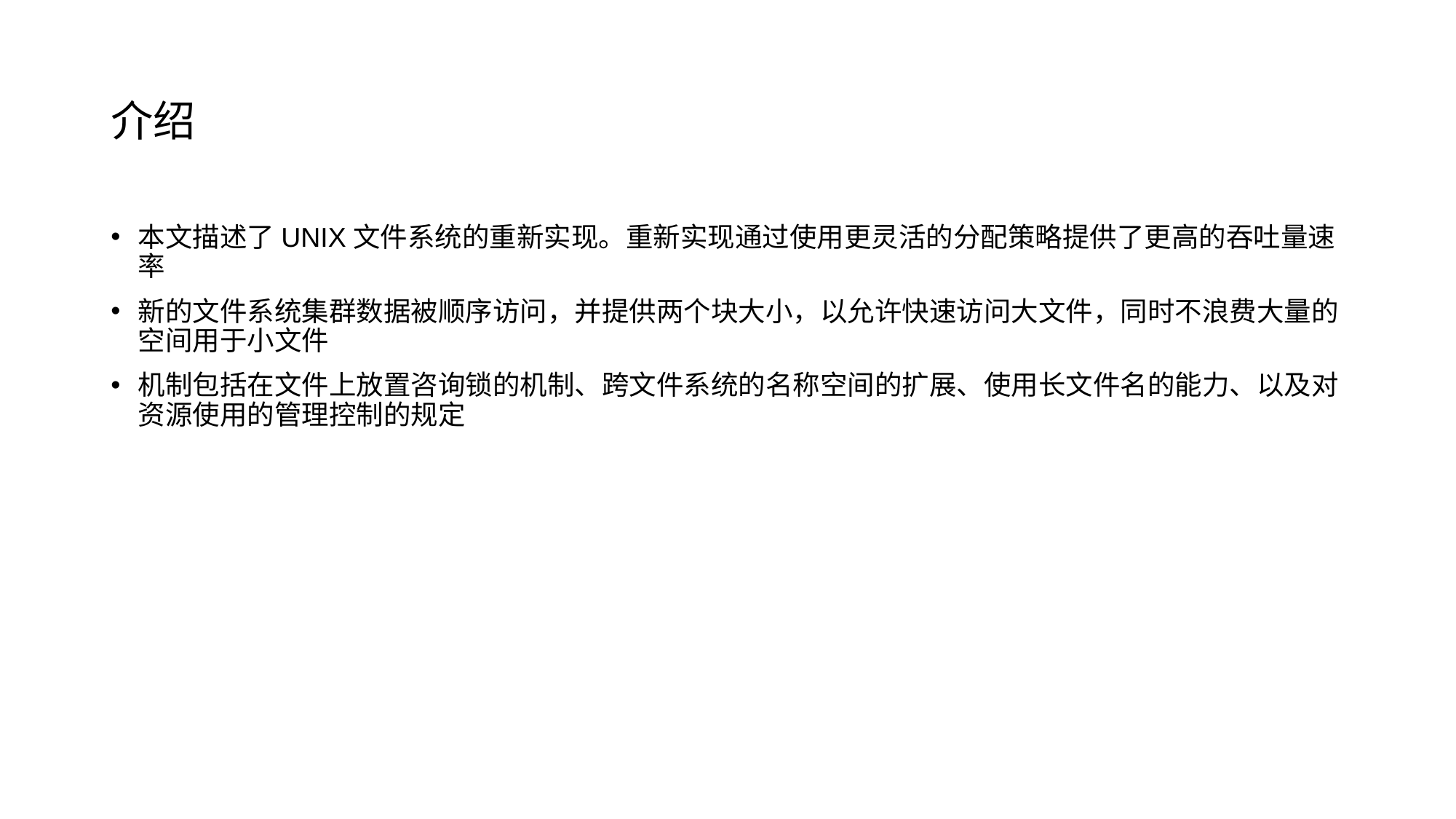

# 介绍
本文描述了UNIX文件系统的重新实现。重新实现通过使用更灵活的分配策略提供了更高的吞吐量速率
新的文件系统集群数据被顺序访问，并提供两个块大小，以允许快速访问大文件，同时不浪费大量的空间用于小文件
机制包括在文件上放置咨询锁的机制、跨文件系统的名称空间的扩展、使用长文件名的能力、以及对资源使用的管理控制的规定